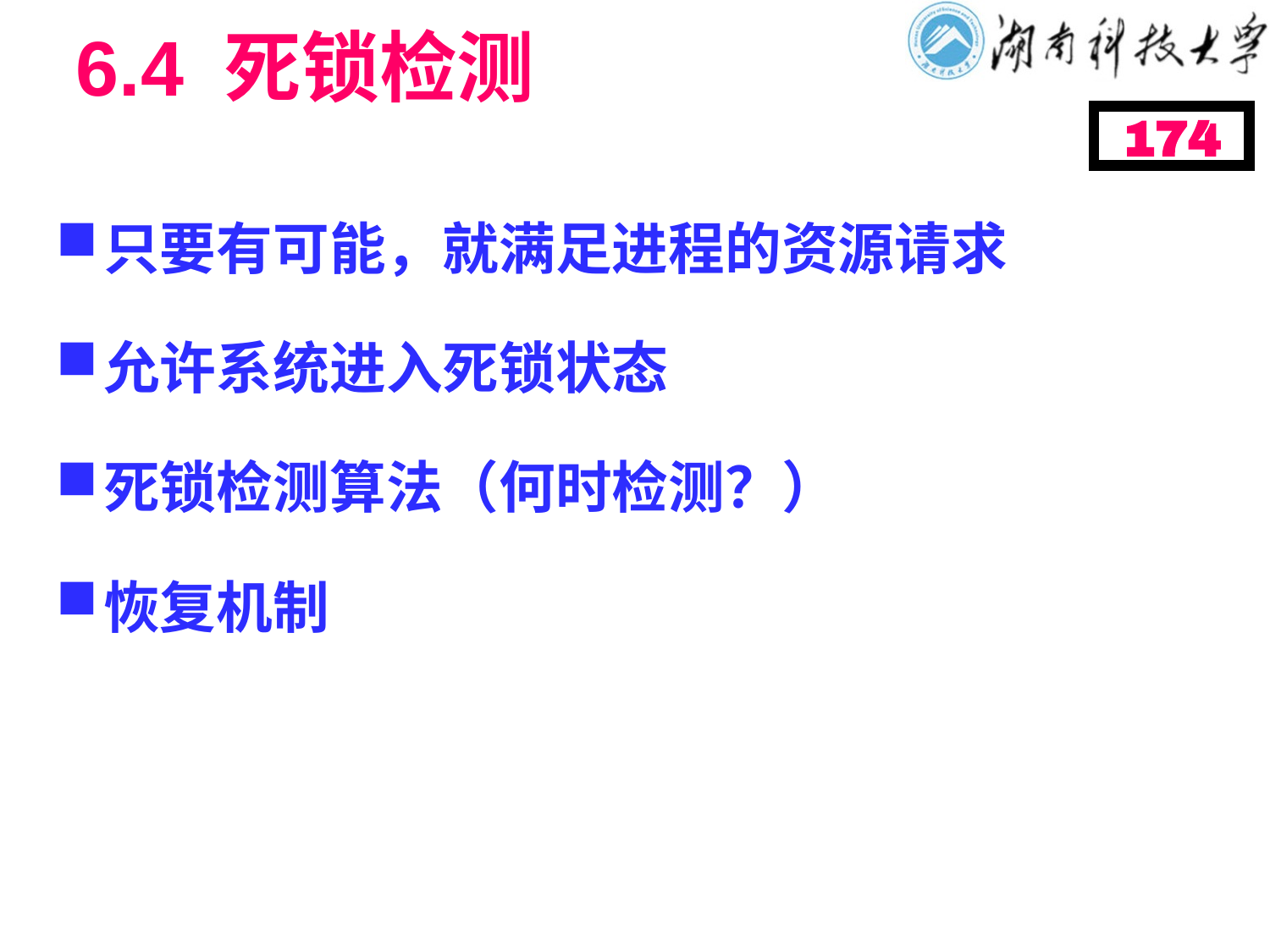

# 6.4 死锁检测
174
只要有可能，就满足进程的资源请求
允许系统进入死锁状态
死锁检测算法（何时检测？）
恢复机制